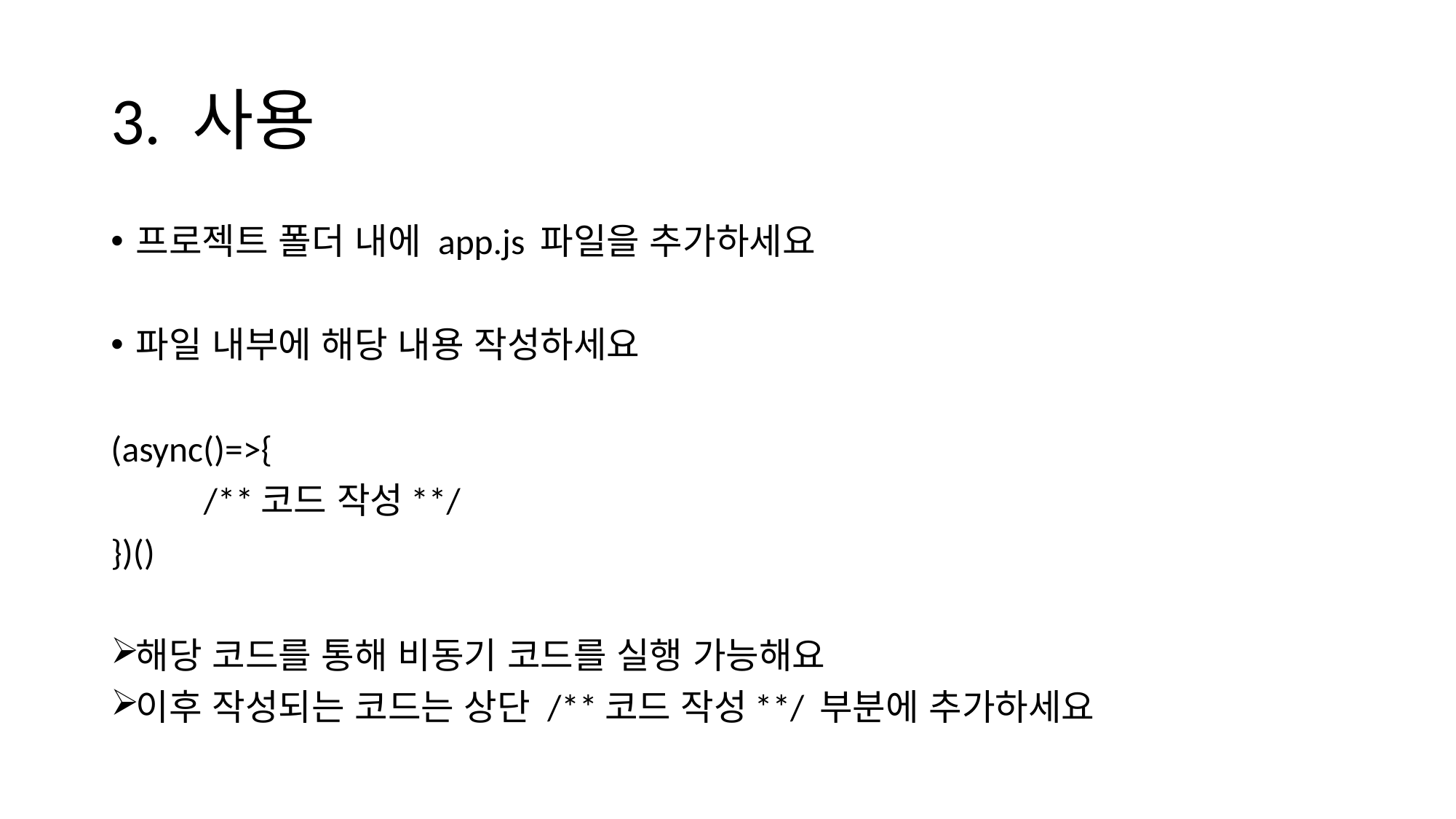

# 3. 사용
프로젝트 폴더 내에 app.js 파일을 추가하세요

파일 내부에 해당 내용 작성하세요

(async()=>{
	/**코드 작성**/
})()

해당 코드를 통해 비동기 코드를 실행 가능해요
이후 작성되는 코드는 상단 /**코드 작성**/ 부분에 추가하세요